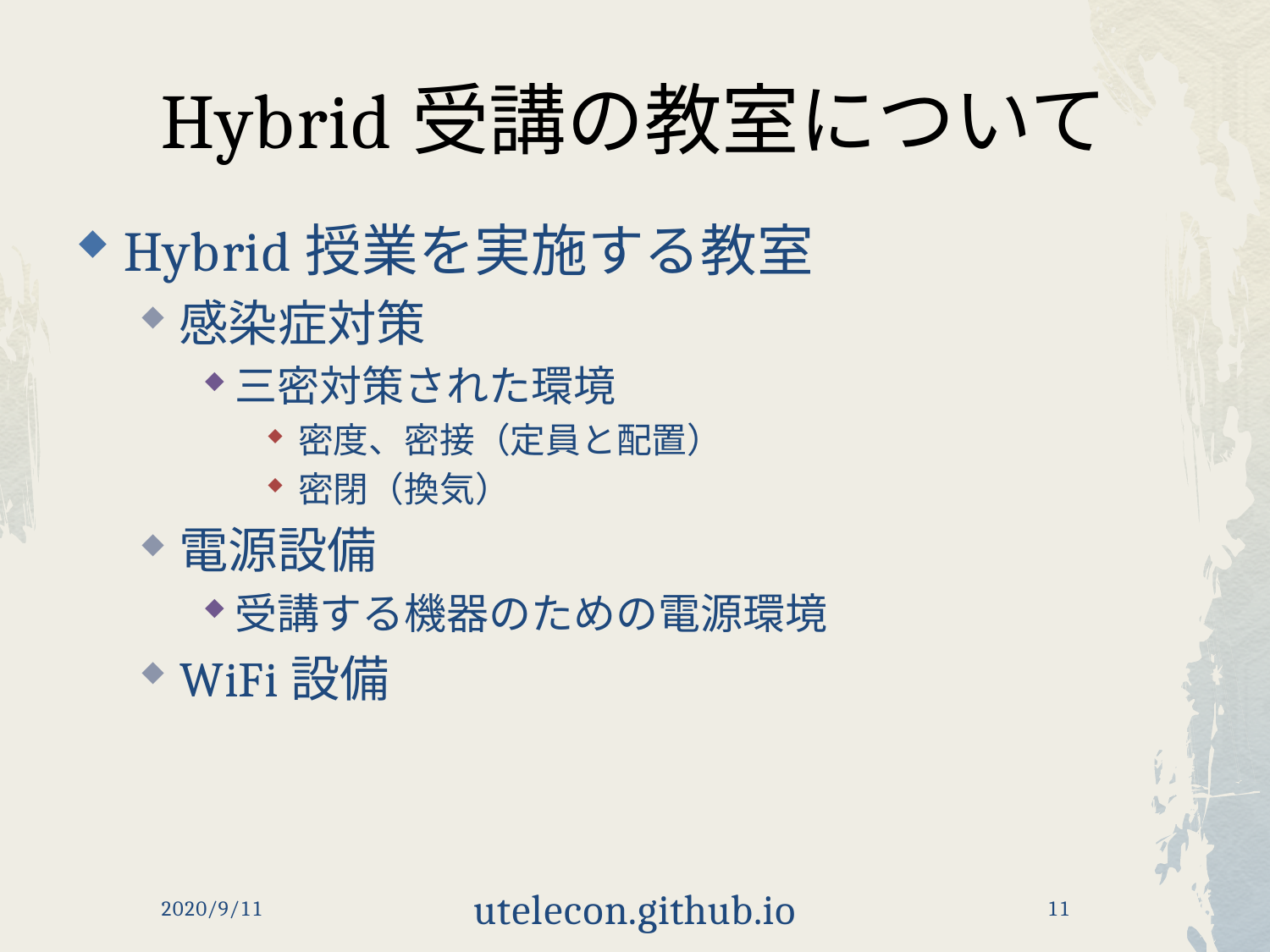

# Hybrid受講の教室について
Hybrid授業を実施する教室
感染症対策
三密対策された環境
密度、密接（定員と配置）
密閉（換気）
電源設備
受講する機器のための電源環境
WiFi設備
2020/9/11
utelecon.github.io
11